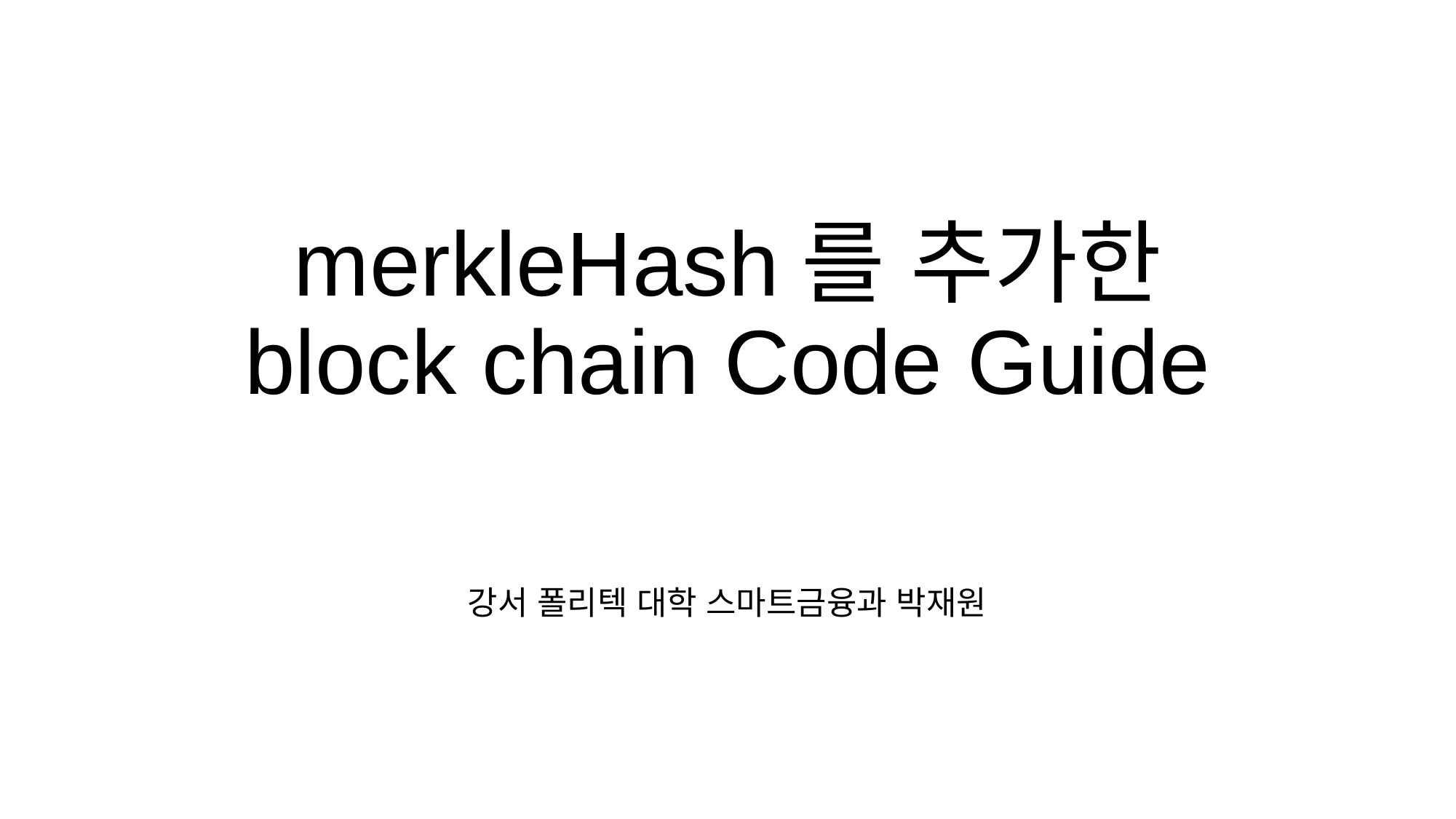

# merkleHash를 추가한 block chain Code Guide

강서 폴리텍 대학 스마트금융과 박재원